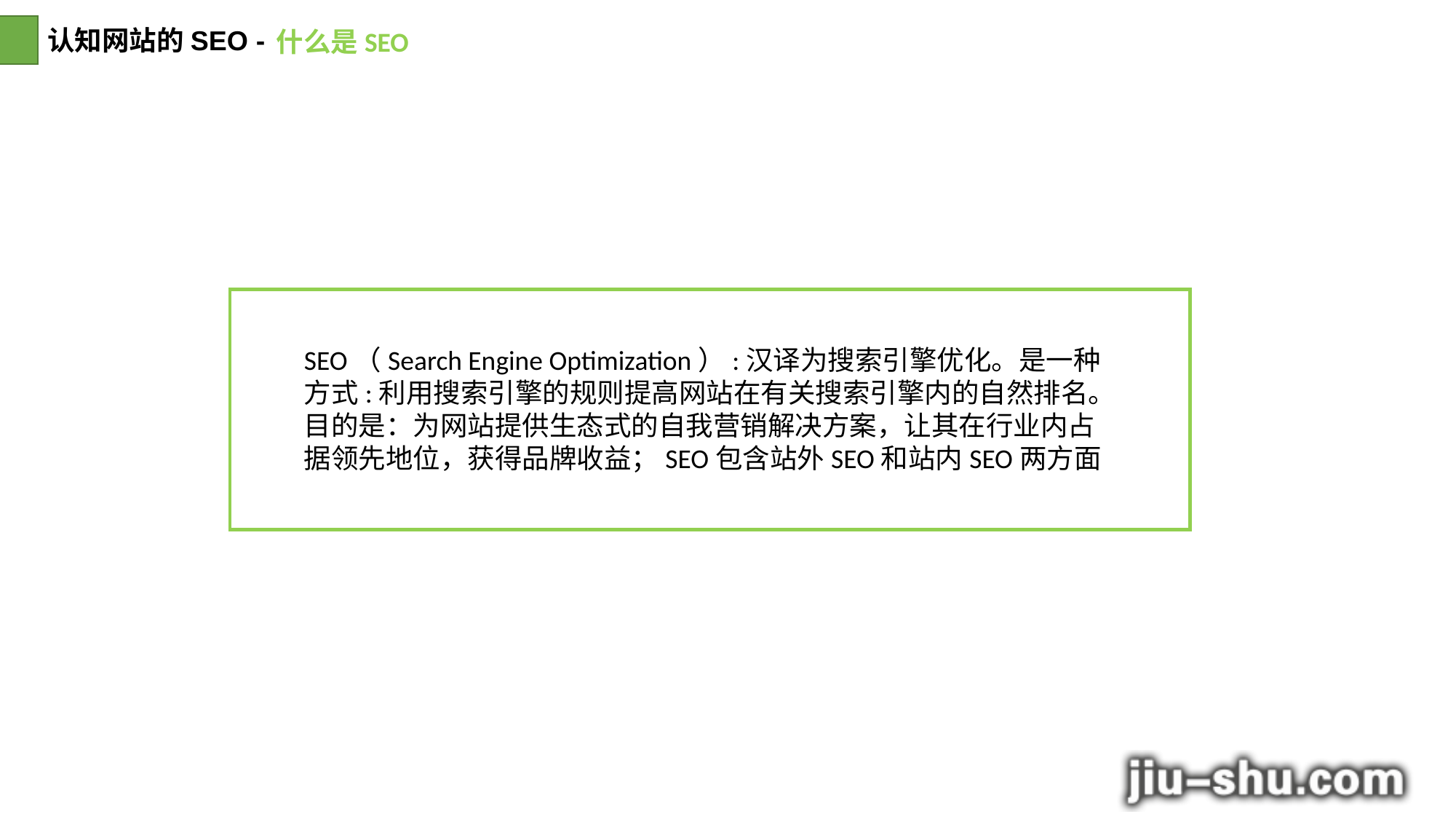

什么是SEO

SEO（Search Engine Optimization）:汉译为搜索引擎优化。是一种方式:利用搜索引擎的规则提高网站在有关搜索引擎内的自然排名。目的是：为网站提供生态式的自我营销解决方案，让其在行业内占据领先地位，获得品牌收益；SEO包含站外SEO和站内SEO两方面